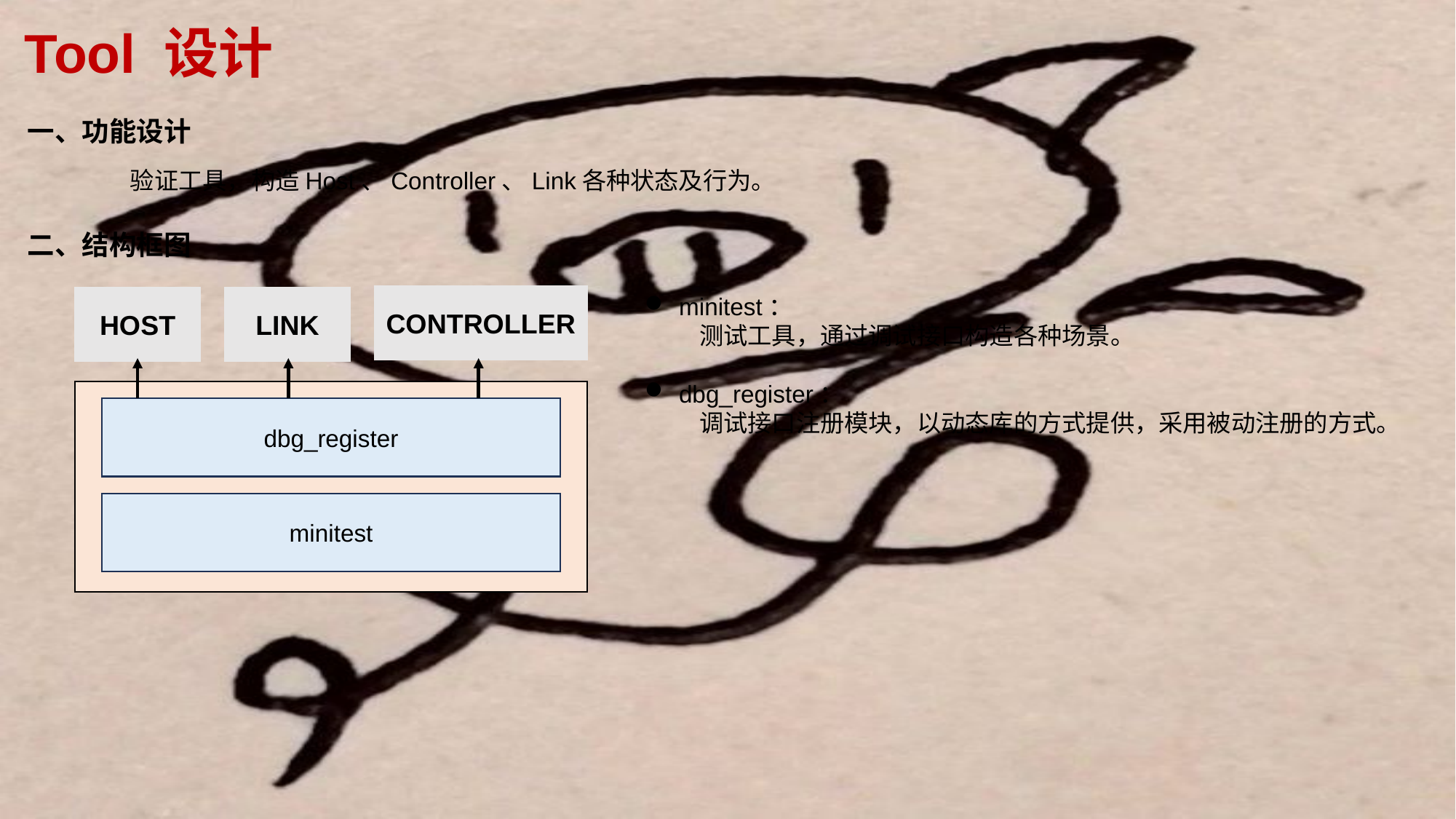

Tool 设计
一、功能设计
验证工具，构造Host、Controller、Link各种状态及行为。
二、结构框图
CONTROLLER
minitest：
测试工具，通过调试接口构造各种场景。

dbg_register：
调试接口注册模块，以动态库的方式提供，采用被动注册的方式。
HOST
LINK

dbg_register
minitest